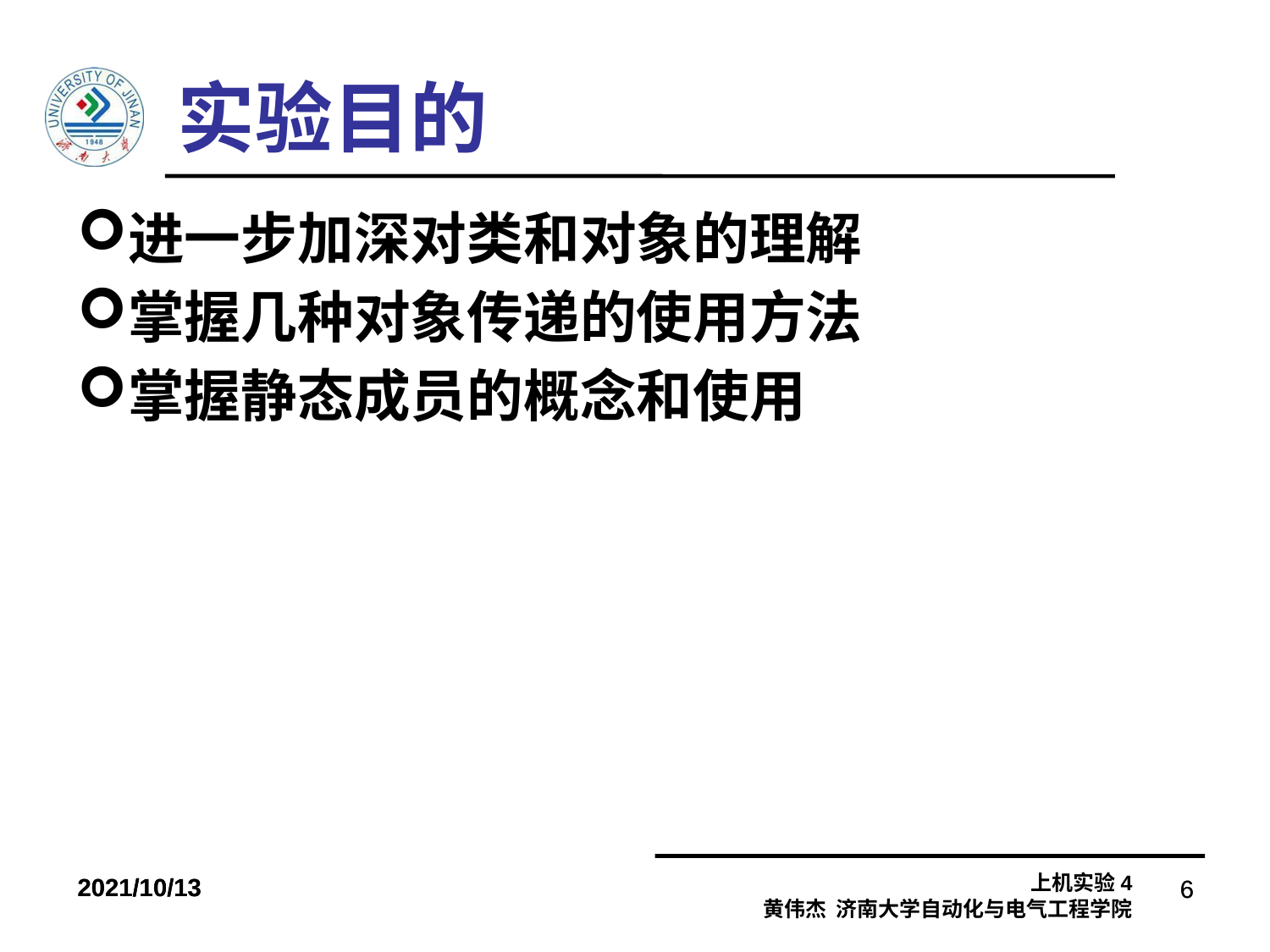

实验目的
进一步加深对类和对象的理解
掌握几种对象传递的使用方法
掌握静态成员的概念和使用
2021/10/13
2021/10/13
6
6